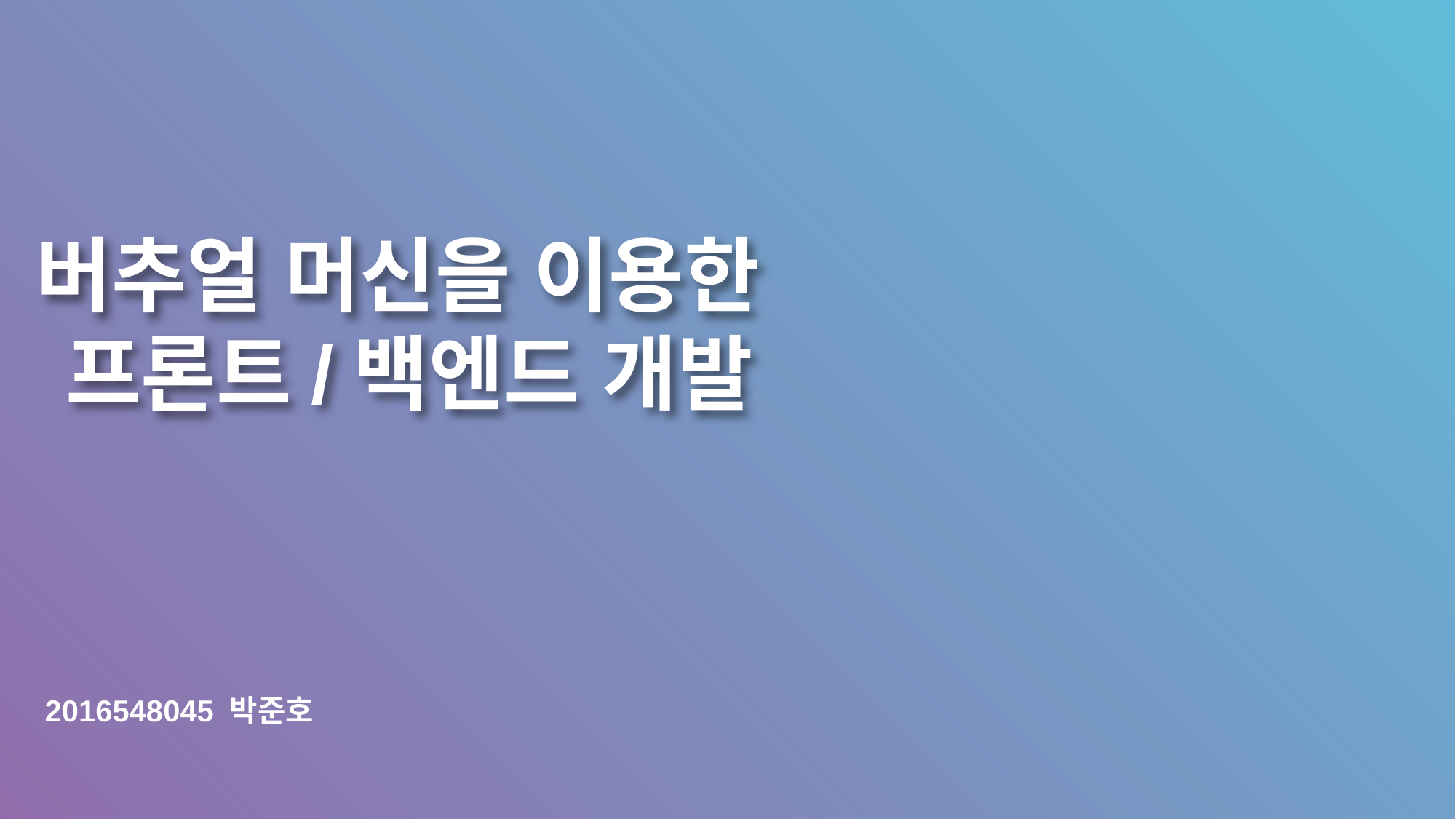

# 버추얼 머신을 이용한 프론트/백엔드 개발
2016548045 박준호